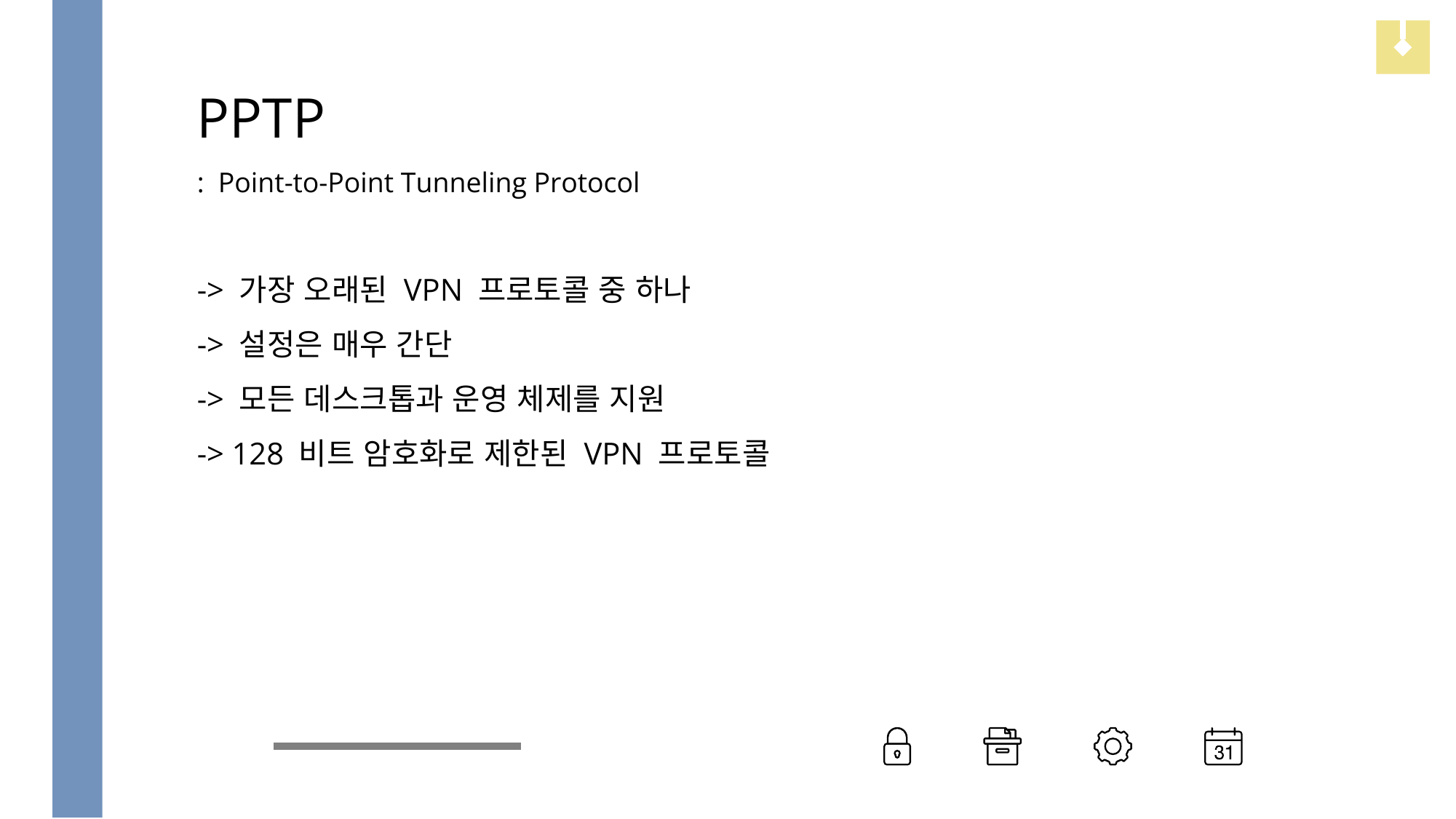

PPTP
:  Point-to-Point Tunneling Protocol

-> 가장 오래된 VPN 프로토콜 중 하나
-> 설정은 매우 간단
-> 모든 데스크톱과 운영 체제를 지원
-> 128 비트 암호화로 제한된 VPN 프로토콜